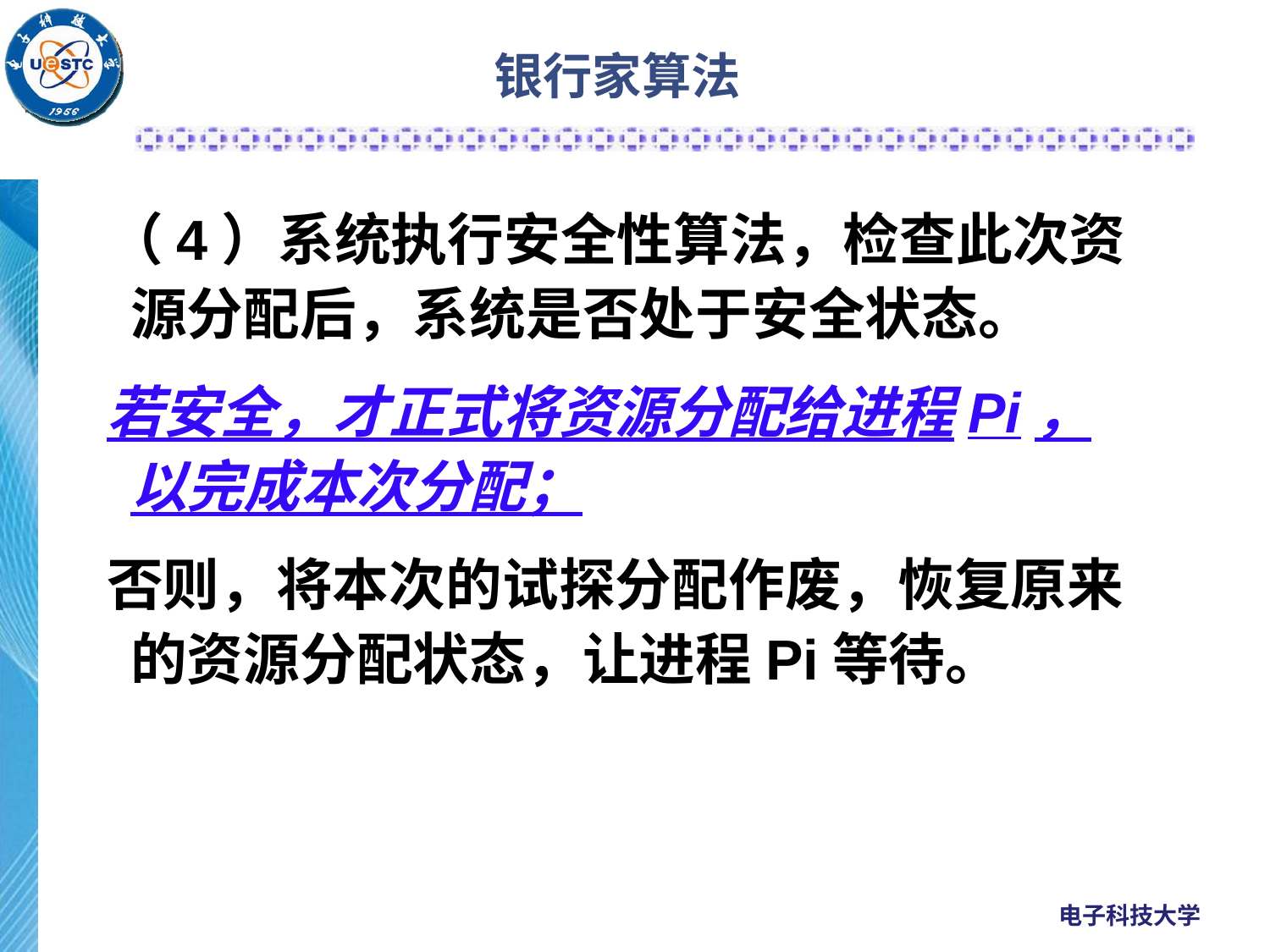

# 银行家算法
（4）系统执行安全性算法，检查此次资源分配后，系统是否处于安全状态。
若安全，才正式将资源分配给进程Pi，以完成本次分配；
否则，将本次的试探分配作废，恢复原来的资源分配状态，让进程Pi等待。